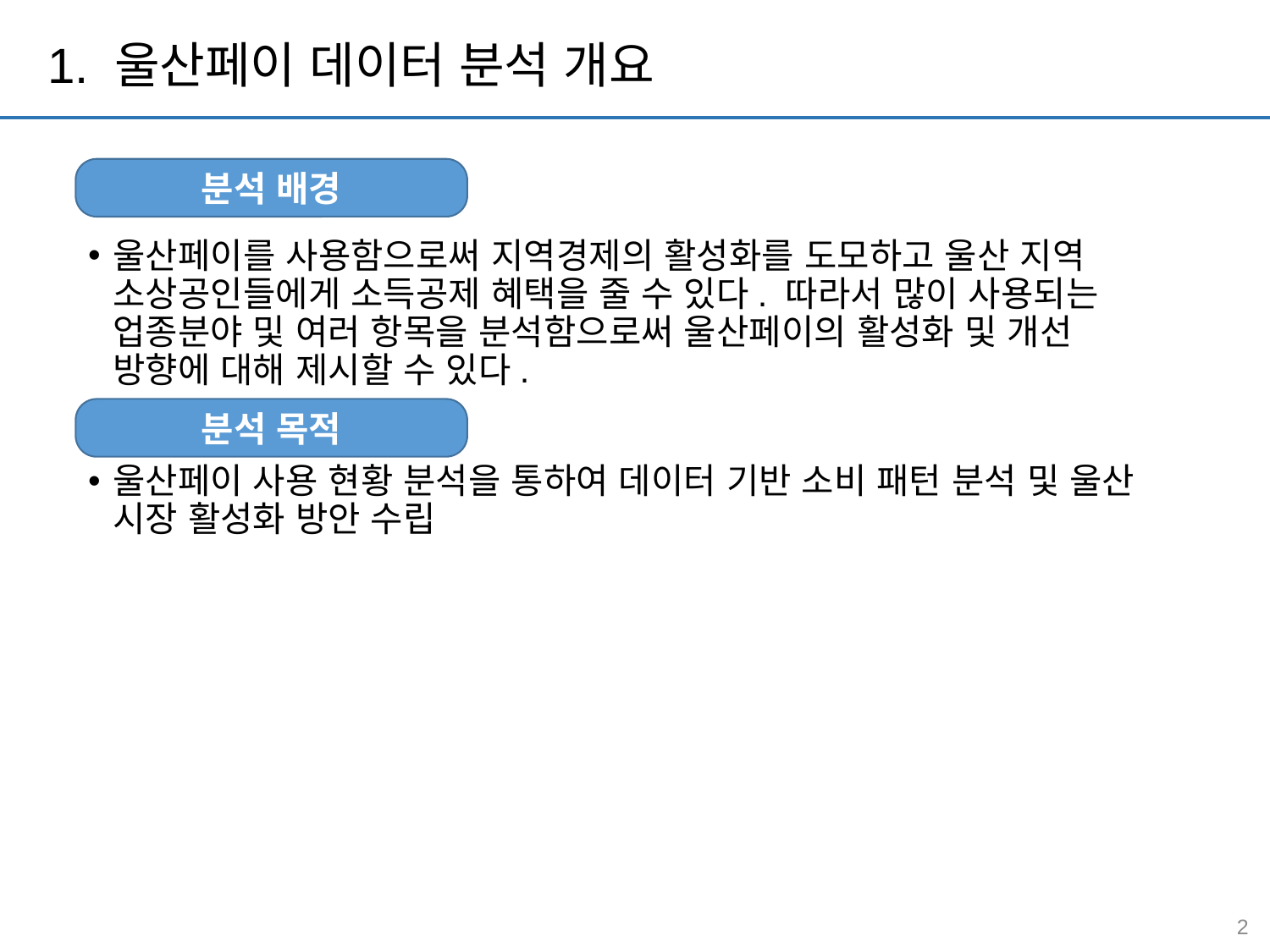

1. 울산페이 데이터 분석 개요
분석 배경
울산페이를 사용함으로써 지역경제의 활성화를 도모하고 울산 지역 소상공인들에게 소득공제 혜택을 줄 수 있다. 따라서 많이 사용되는 업종분야 및 여러 항목을 분석함으로써 울산페이의 활성화 및 개선 방향에 대해 제시할 수 있다.

울산페이 사용 현황 분석을 통하여 데이터 기반 소비 패턴 분석 및 울산 시장 활성화 방안 수립
분석 목적